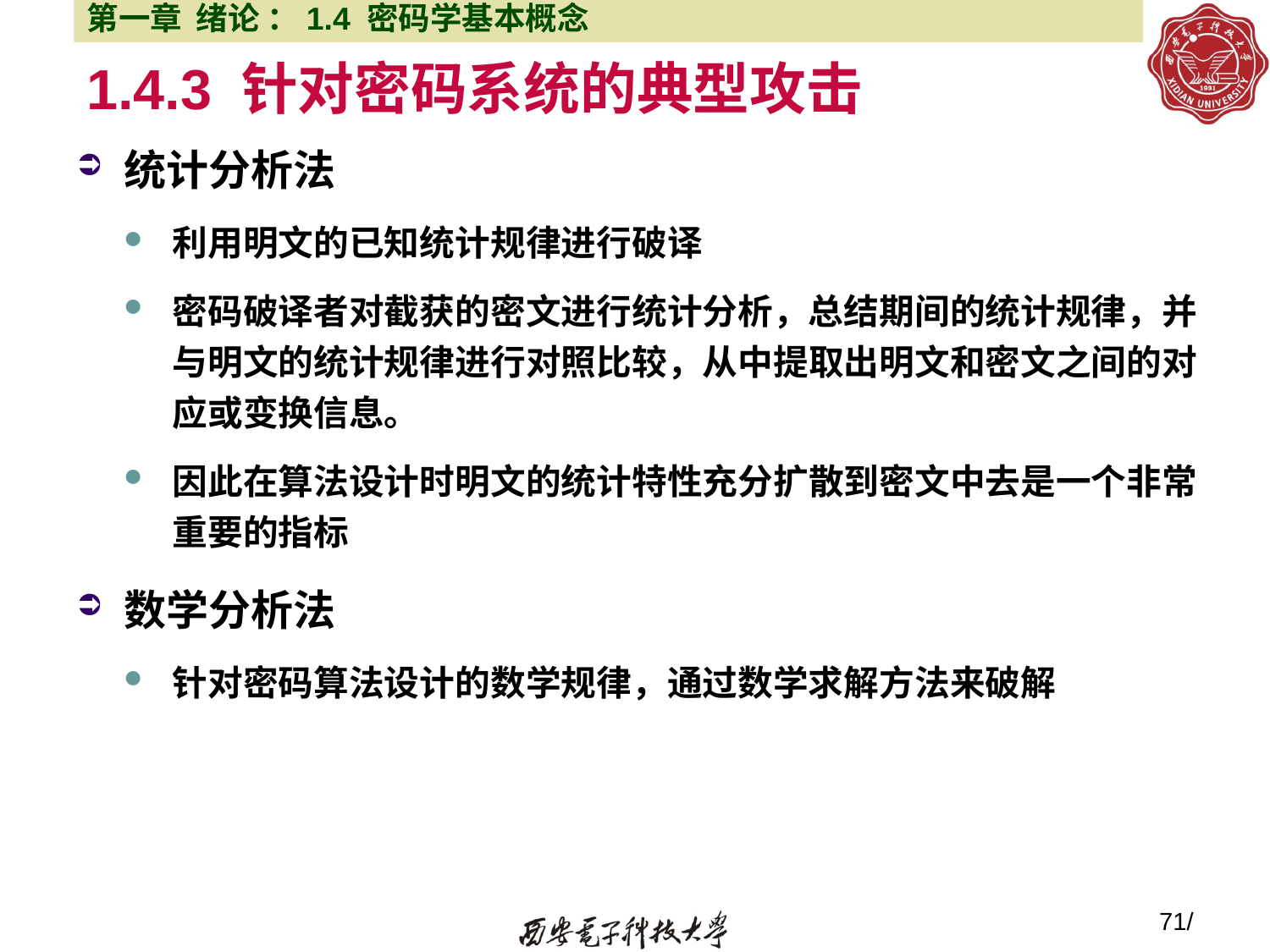

第一章  绪论 ：1.4 密码学基本概念
# 1.4.3 针对密码系统的典型攻击
统计分析法
利用明文的已知统计规律进行破译
密码破译者对截获的密文进行统计分析，总结期间的统计规律，并与明文的统计规律进行对照比较，从中提取出明文和密文之间的对应或变换信息。
因此在算法设计时明文的统计特性充分扩散到密文中去是一个非常重要的指标
数学分析法
针对密码算法设计的数学规律，通过数学求解方法来破解
71/